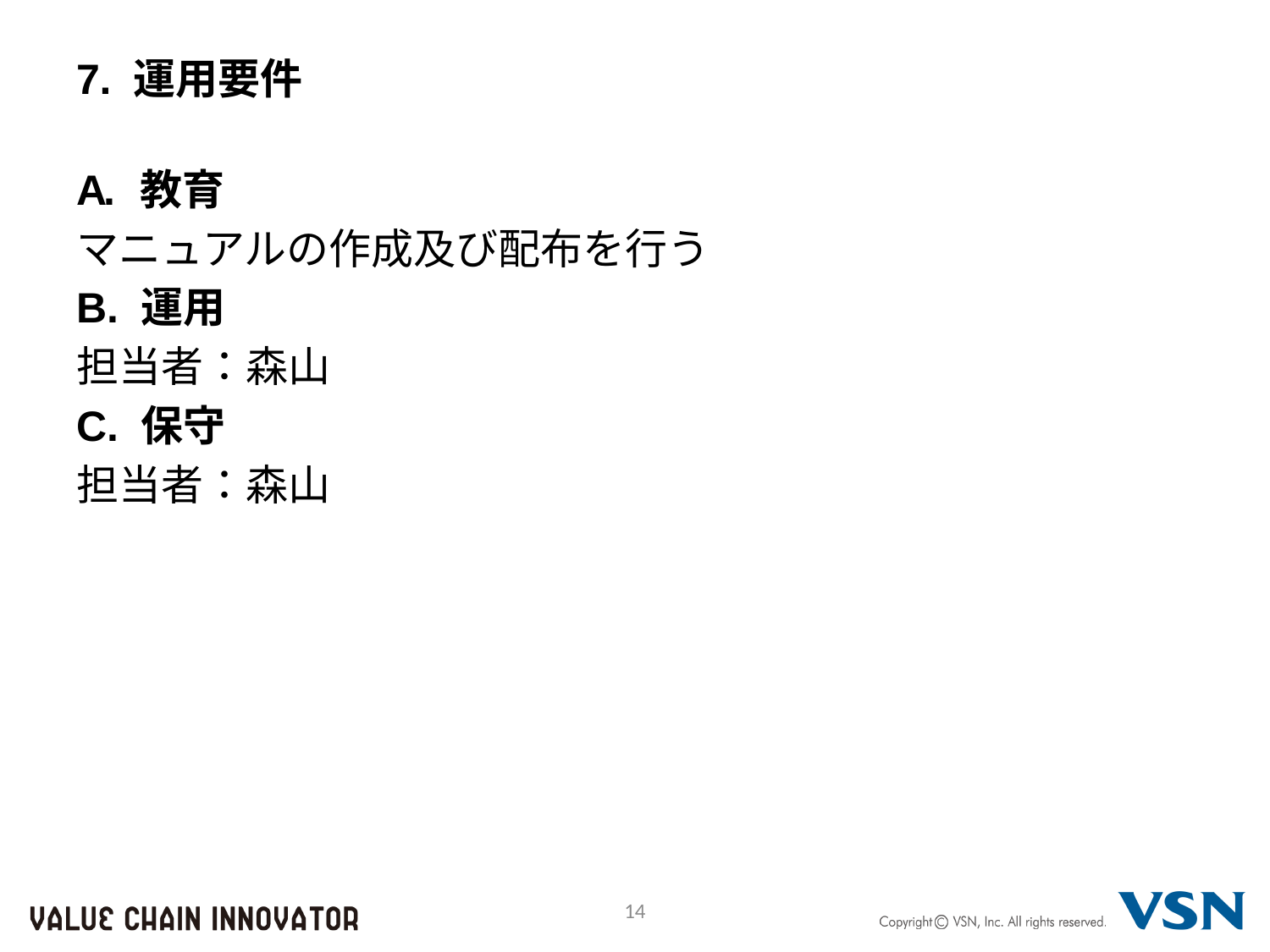

# 7. 運用要件
教育
マニュアルの作成及び配布を行う
B. 運用
担当者：森山
C. 保守
担当者：森山

14